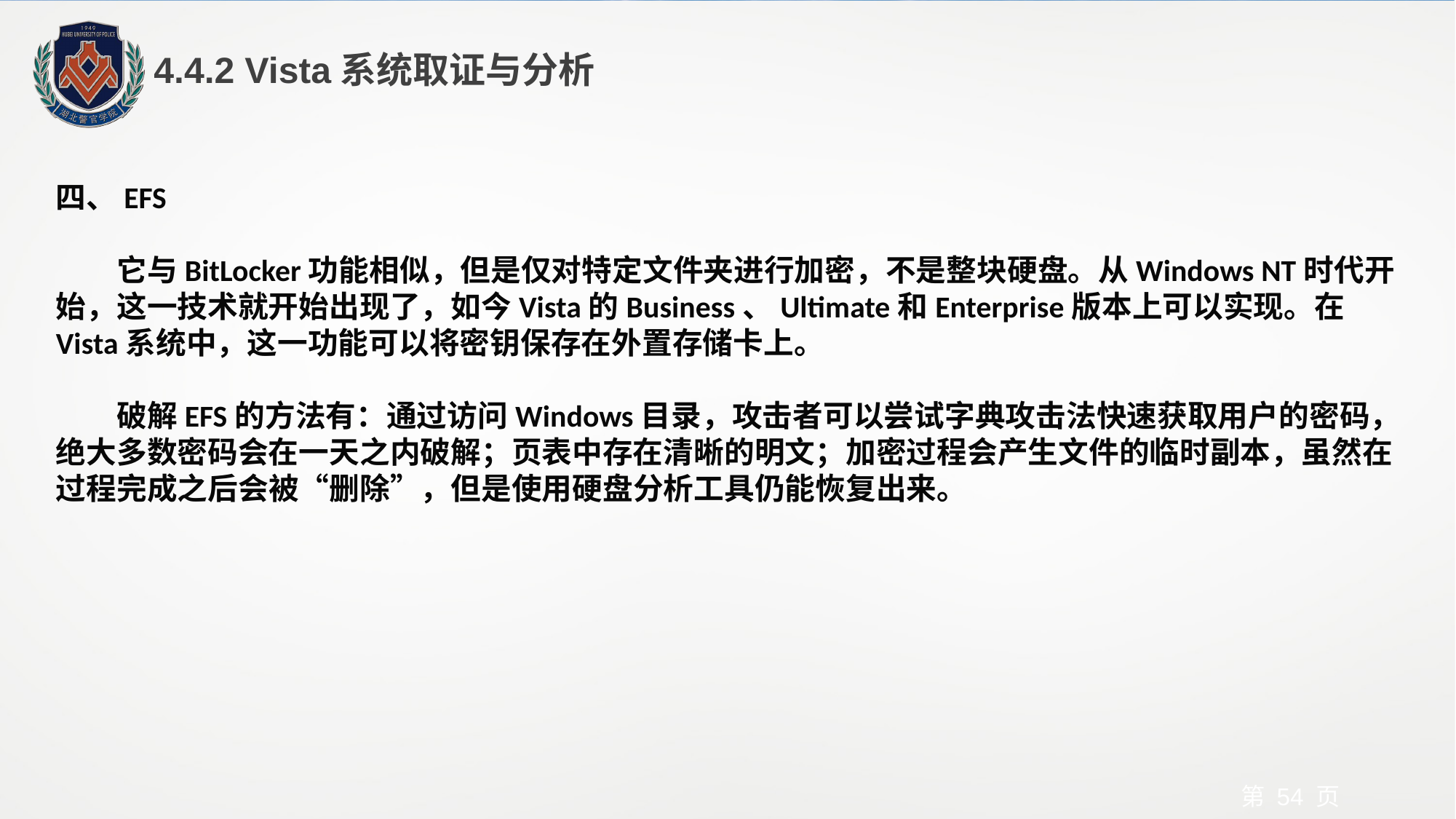

4.4.2 Vista系统取证与分析
四、EFS

　　它与BitLocker功能相似，但是仅对特定文件夹进行加密，不是整块硬盘。从Windows NT时代开始，这一技术就开始出现了，如今Vista的Business、Ultimate和Enterprise版本上可以实现。在Vista系统中，这一功能可以将密钥保存在外置存储卡上。

　　破解EFS的方法有：通过访问Windows目录，攻击者可以尝试字典攻击法快速获取用户的密码，绝大多数密码会在一天之内破解；页表中存在清晰的明文；加密过程会产生文件的临时副本，虽然在过程完成之后会被“删除”，但是使用硬盘分析工具仍能恢复出来。